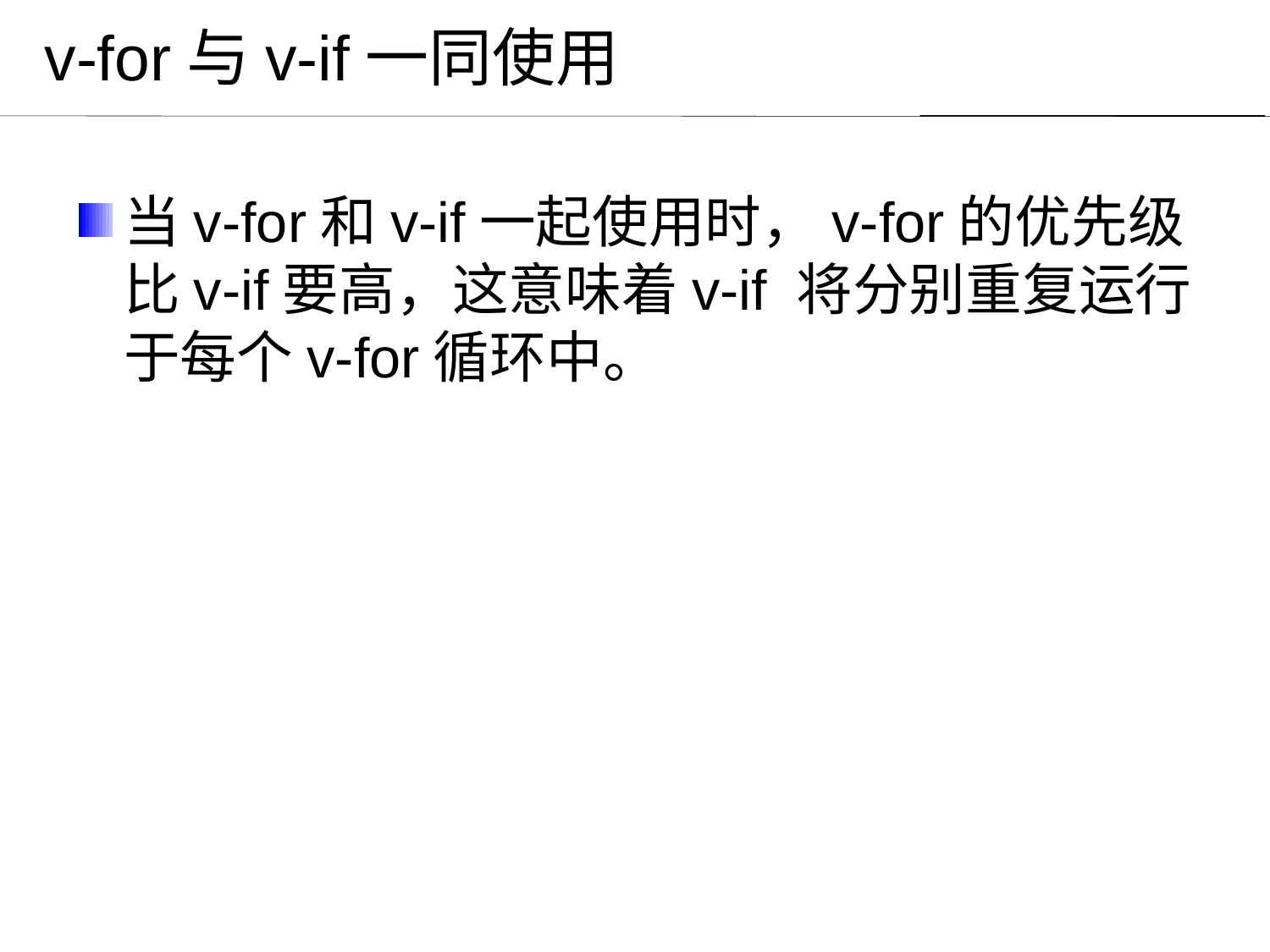

# v-for与v-if一同使用
当v-for和v-if一起使用时，v-for的优先级比v-if要高，这意味着v-if 将分别重复运行于每个v-for循环中。